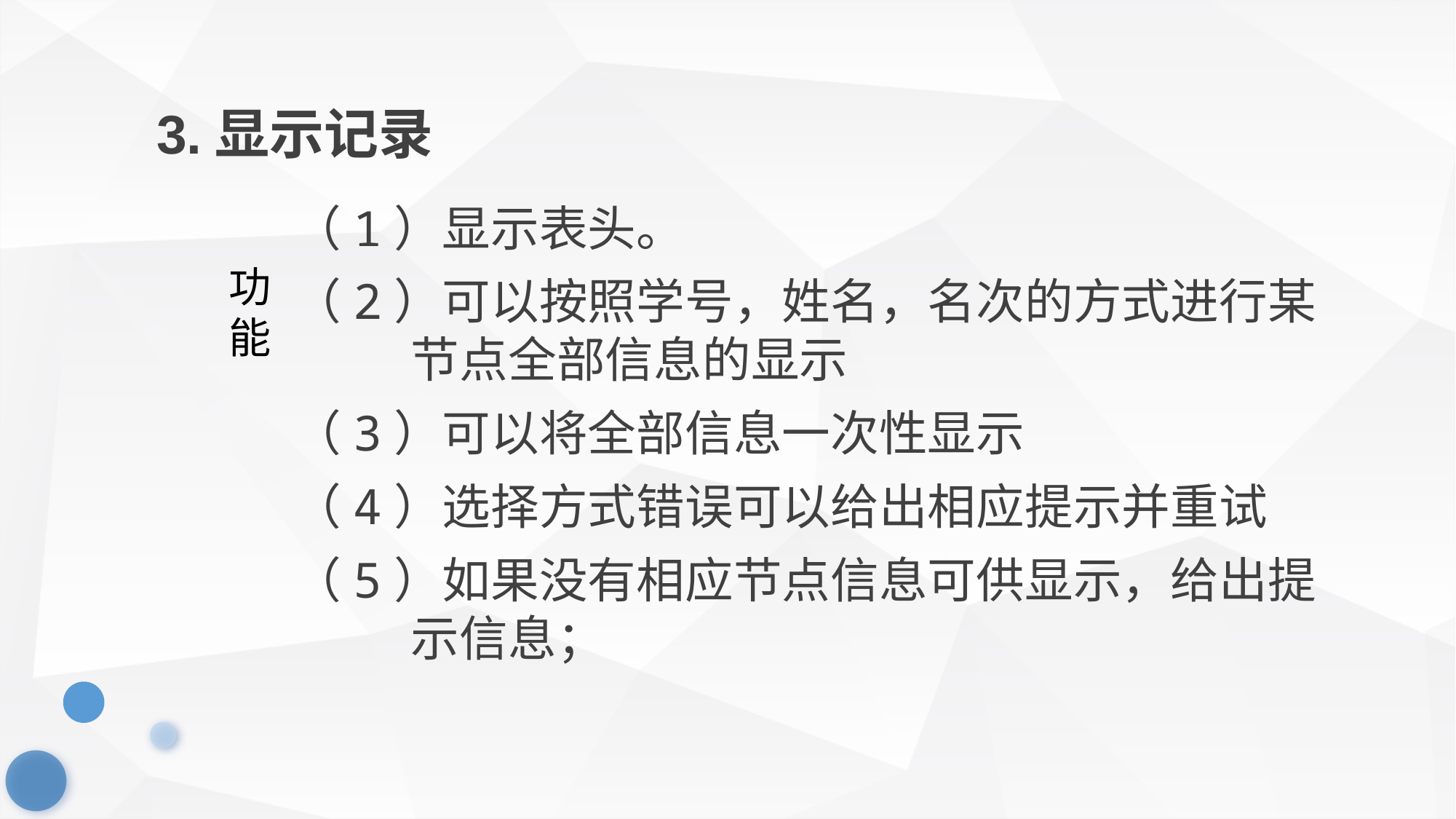

# 3.显示记录
（1）显示表头。
（2）可以按照学号，姓名，名次的方式进行某节点全部信息的显示
（3）可以将全部信息一次性显示
（4）选择方式错误可以给出相应提示并重试
（5）如果没有相应节点信息可供显示，给出提示信息；

功能